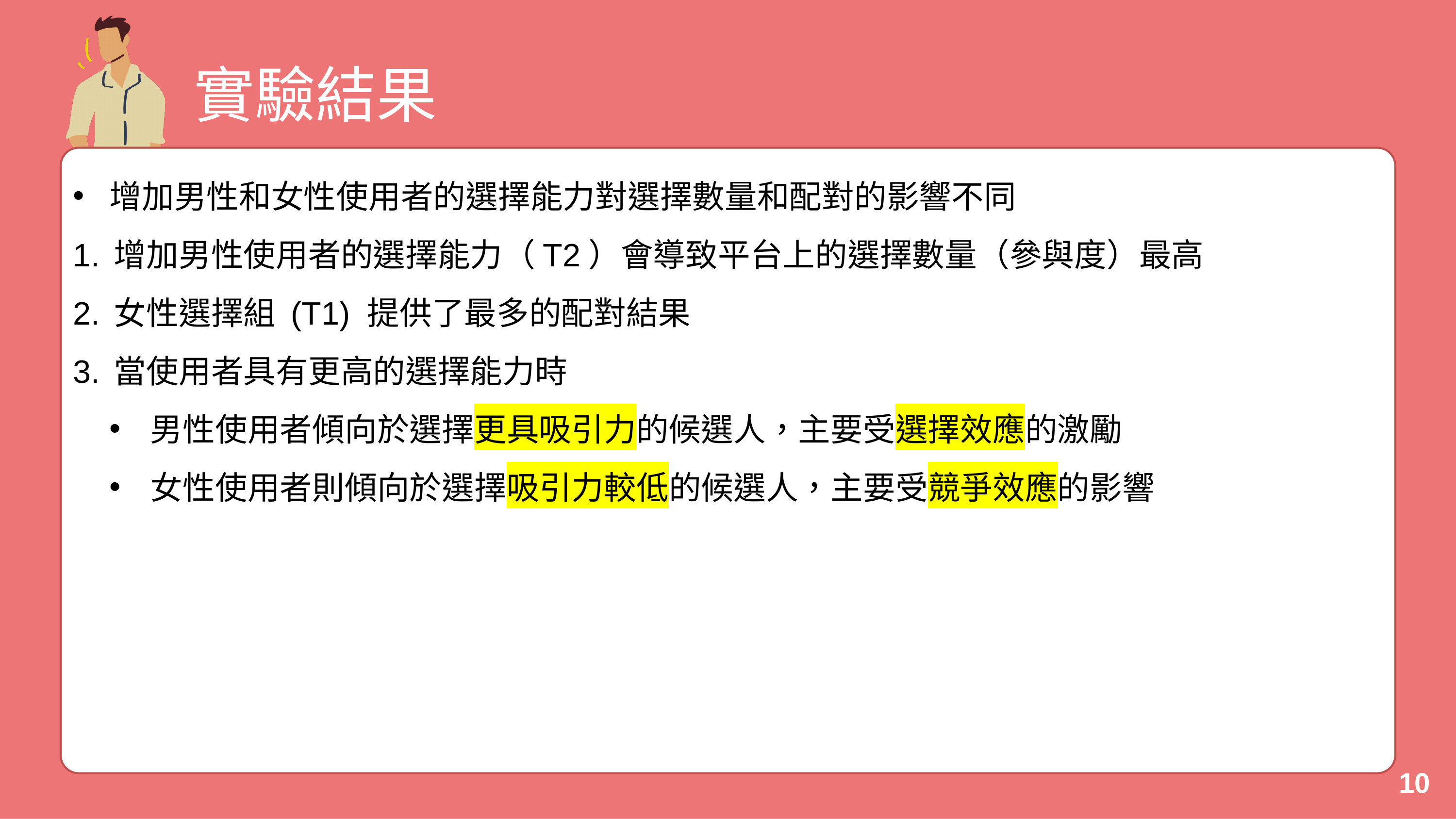

實驗結果
增加男性和女性使用者的選擇能力對選擇數量和配對的影響不同
增加男性使用者的選擇能力（T2）會導致平台上的選擇數量（參與度）最高
女性選擇組 (T1) 提供了最多的配對結果
當使用者具有更高的選擇能力時
男性使用者傾向於選擇更具吸引力的候選人，主要受選擇效應的激勵
女性使用者則傾向於選擇吸引力較低的候選人，主要受競爭效應的影響

10